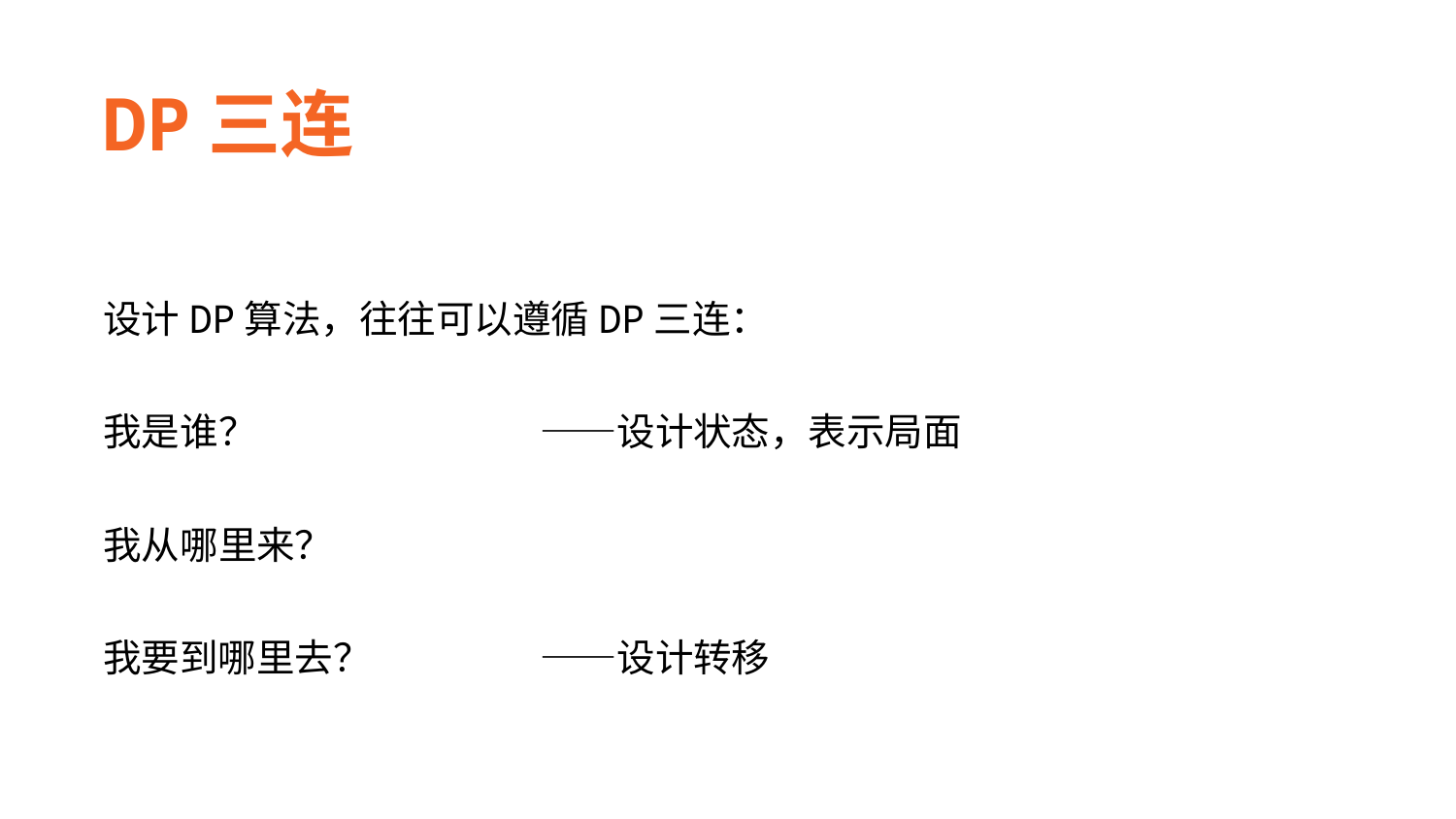

# DP三连
设计DP算法，往往可以遵循DP三连：
我是谁？		——设计状态，表示局面
我从哪里来？
我要到哪里去？		——设计转移